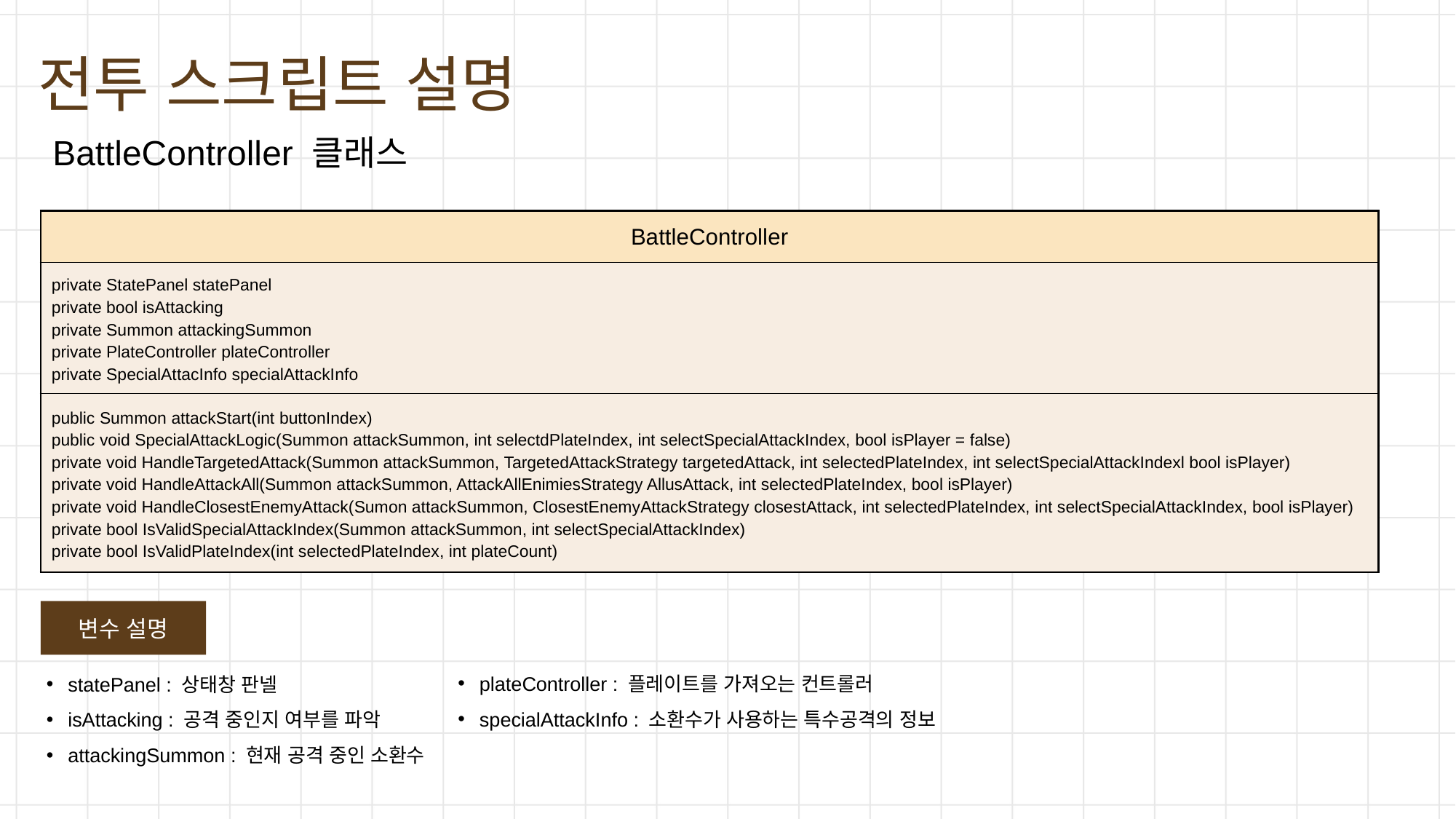

전투 스크립트 설명
BattleController 클래스
| BattleController |
| --- |
| private StatePanel statePanel private bool isAttacking private Summon attackingSummon private PlateController plateController private SpecialAttacInfo specialAttackInfo |
| public Summon attackStart(int buttonIndex) public void SpecialAttackLogic(Summon attackSummon, int selectdPlateIndex, int selectSpecialAttackIndex, bool isPlayer = false) private void HandleTargetedAttack(Summon attackSummon, TargetedAttackStrategy targetedAttack, int selectedPlateIndex, int selectSpecialAttackIndexl bool isPlayer) private void HandleAttackAll(Summon attackSummon, AttackAllEnimiesStrategy AllusAttack, int selectedPlateIndex, bool isPlayer) private void HandleClosestEnemyAttack(Sumon attackSummon, ClosestEnemyAttackStrategy closestAttack, int selectedPlateIndex, int selectSpecialAttackIndex, bool isPlayer) private bool IsValidSpecialAttackIndex(Summon attackSummon, int selectSpecialAttackIndex) private bool IsValidPlateIndex(int selectedPlateIndex, int plateCount) |
변수 설명
statePanel : 상태창 판넬
isAttacking : 공격 중인지 여부를 파악
attackingSummon : 현재 공격 중인 소환수
plateController : 플레이트를 가져오는 컨트롤러
specialAttackInfo : 소환수가 사용하는 특수공격의 정보